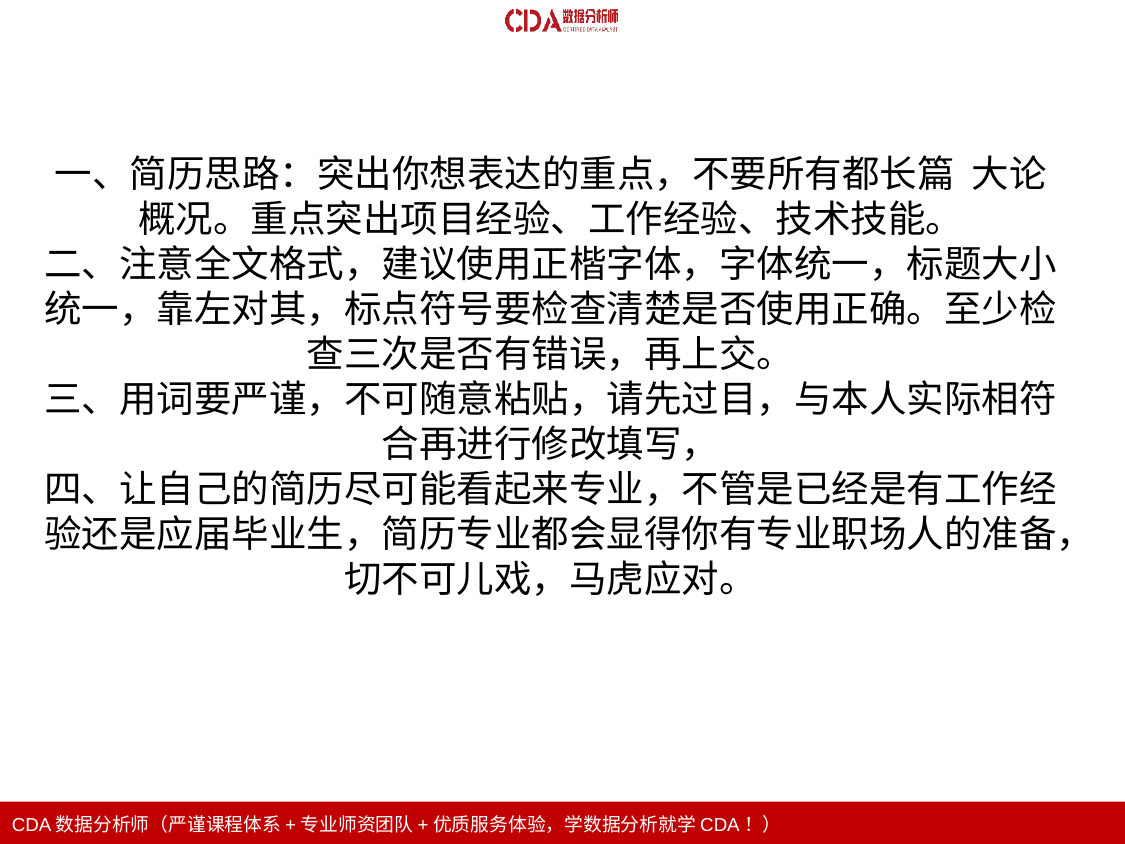

一、简历思路：突出你想表达的重点，不要所有都长篇  大论概况。重点突出项目经验、工作经验、技术技能。
二、注意全文格式，建议使用正楷字体，字体统一，标题大小统一，靠左对其，标点符号要检查清楚是否使用正确。至少检查三次是否有错误，再上交。
三、用词要严谨，不可随意粘贴，请先过目，与本人实际相符合再进行修改填写，
四、让自己的简历尽可能看起来专业，不管是已经是有工作经验还是应届毕业生，简历专业都会显得你有专业职场人的准备，切不可儿戏，马虎应对。

PPT模板下载：www.1ppt.com/moban/     行业PPT模板：www.1ppt.com/hangye/
节日PPT模板：www.1ppt.com/jieri/           PPT素材下载：www.1ppt.com/sucai/
PPT背景图片：www.1ppt.com/beijing/      PPT图表下载：www.1ppt.com/tubiao/
优秀PPT下载：www.1ppt.com/xiazai/        PPT教程： www.1ppt.com/powerpoint/
Word教程： www.1ppt.com/word/              Excel教程：www.1ppt.com/excel/
资料下载：www.1ppt.com/ziliao/                PPT课件下载：www.1ppt.com/kejian/
范文下载：www.1ppt.com/fanwen/             试卷下载：www.1ppt.com/shiti/
教案下载：www.1ppt.com/jiaoan/
字体下载：www.1ppt.com/ziti/